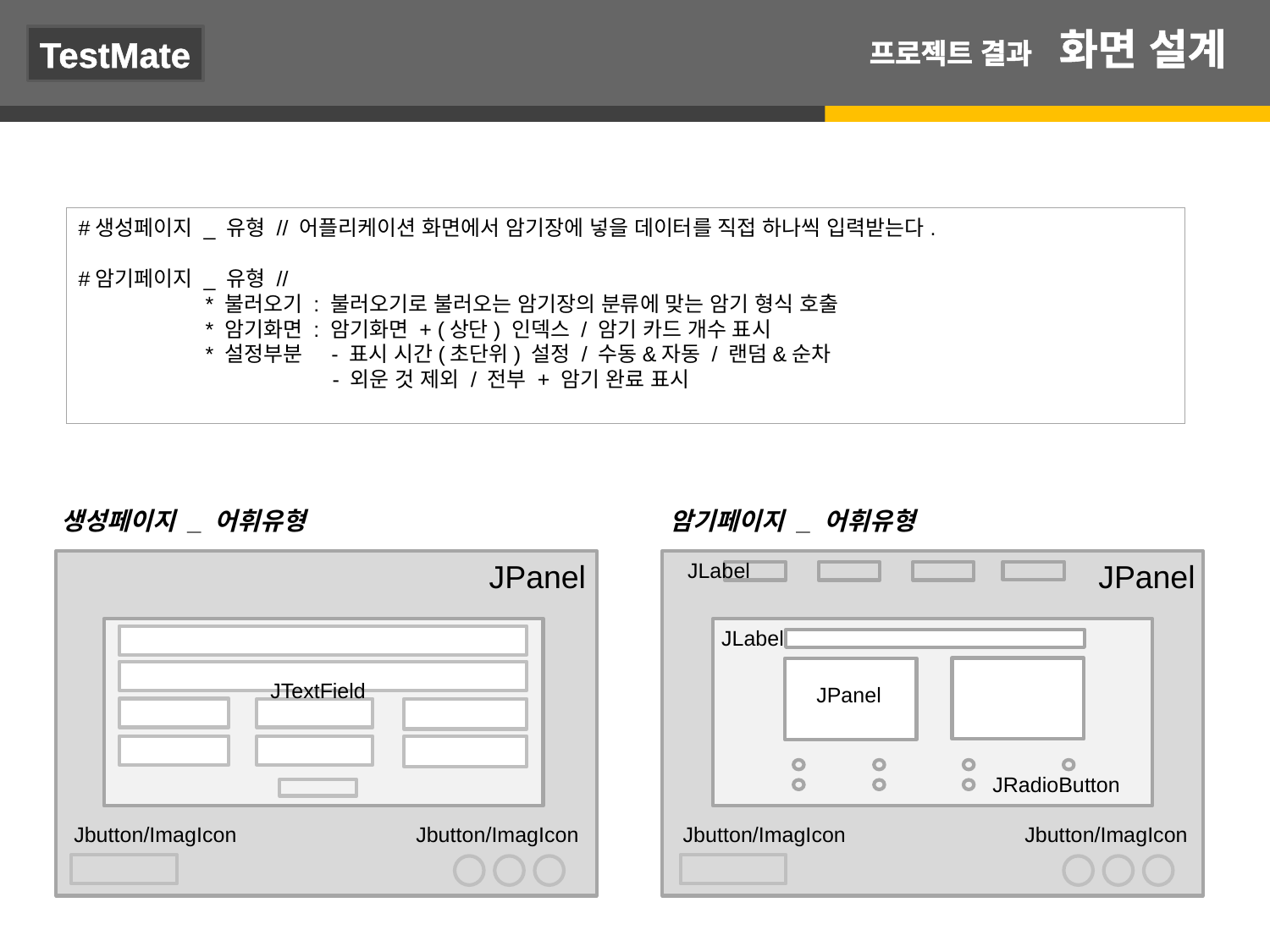

화면 설계
TestMate
프로젝트 결과

#생성페이지 _ 유형 // 어플리케이션 화면에서 암기장에 넣을 데이터를 직접 하나씩 입력받는다.

#암기페이지 _ 유형 //
	* 불러오기 : 불러오기로 불러오는 암기장의 분류에 맞는 암기 형식 호출
	* 암기화면 : 암기화면 + (상단) 인덱스 / 암기 카드 개수 표시
	* 설정부분    - 표시 시간(초단위) 설정 / 수동&자동 / 랜덤&순차
		- 외운 것 제외 / 전부 + 암기 완료 표시

생성페이지 _ 어휘유형
암기페이지 _ 어휘유형

JPanel

JPanel
JLabel

JLabel

JTextField
JPanel

JRadioButton

Jbutton/ImagIcon
Jbutton/ImagIcon
Jbutton/ImagIcon
Jbutton/ImagIcon